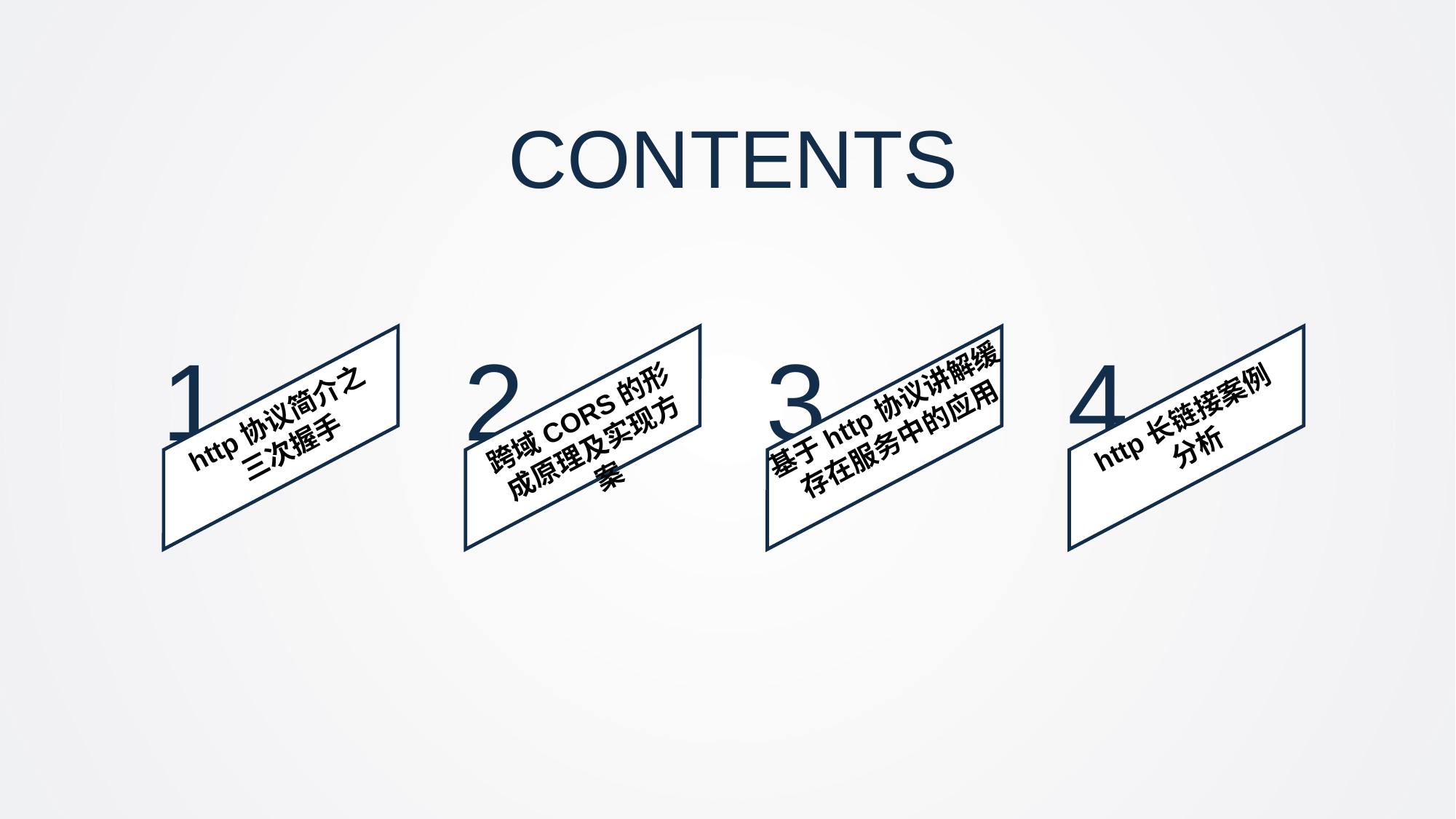

CONTENTS
1

http协议简介之三次握手
2

跨域CORS的形成原理及实现方案
3
基于http协议讲解缓存在服务中的应用

4

http长链接案例分析